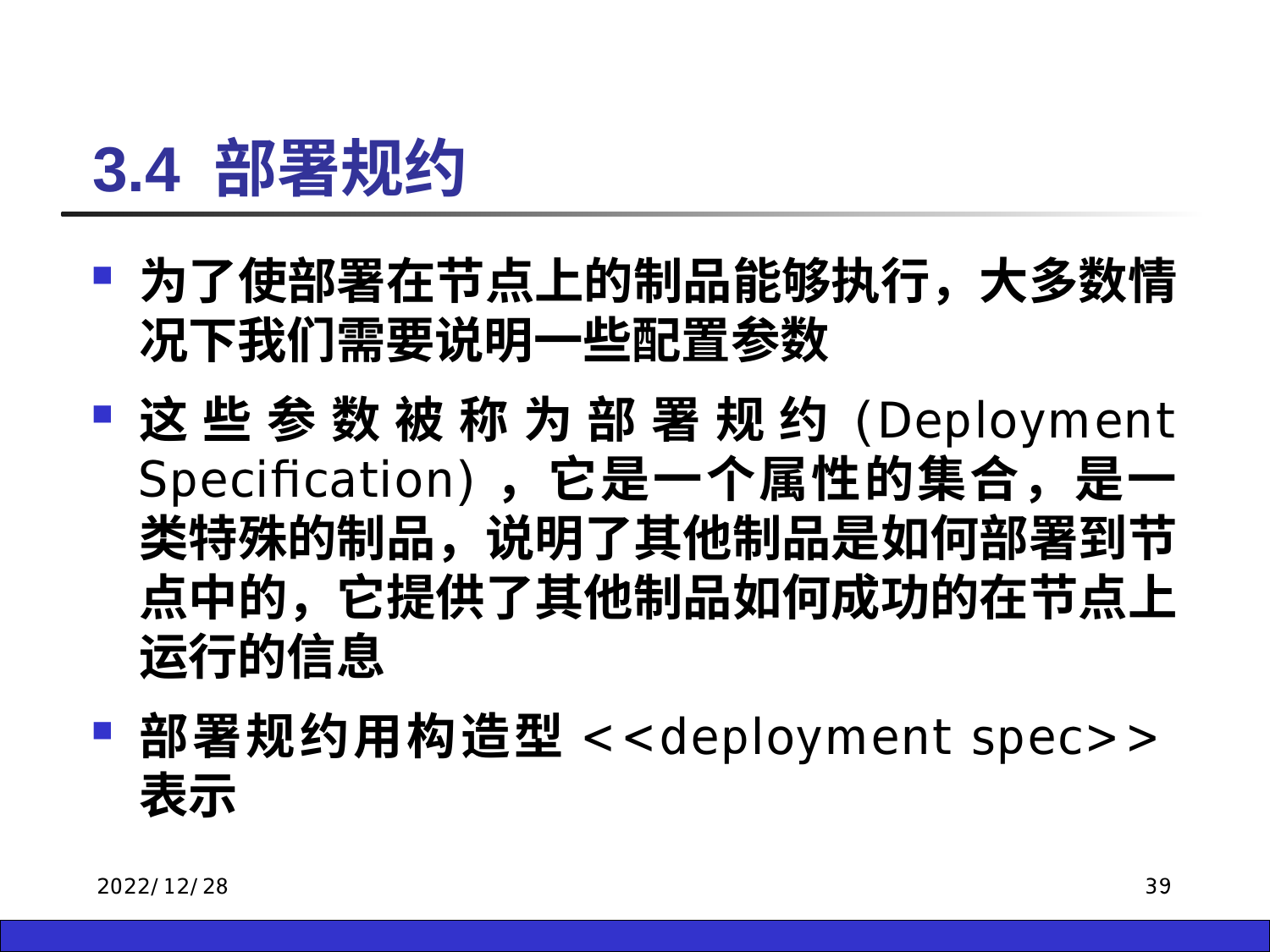

3.4 部署规约
为了使部署在节点上的制品能够执行，大多数情况下我们需要说明一些配置参数
这些参数被称为部署规约(Deployment Specification)，它是一个属性的集合，是一类特殊的制品，说明了其他制品是如何部署到节点中的，它提供了其他制品如何成功的在节点上运行的信息
部署规约用构造型<<deployment spec>>表示
2022/12/28
39